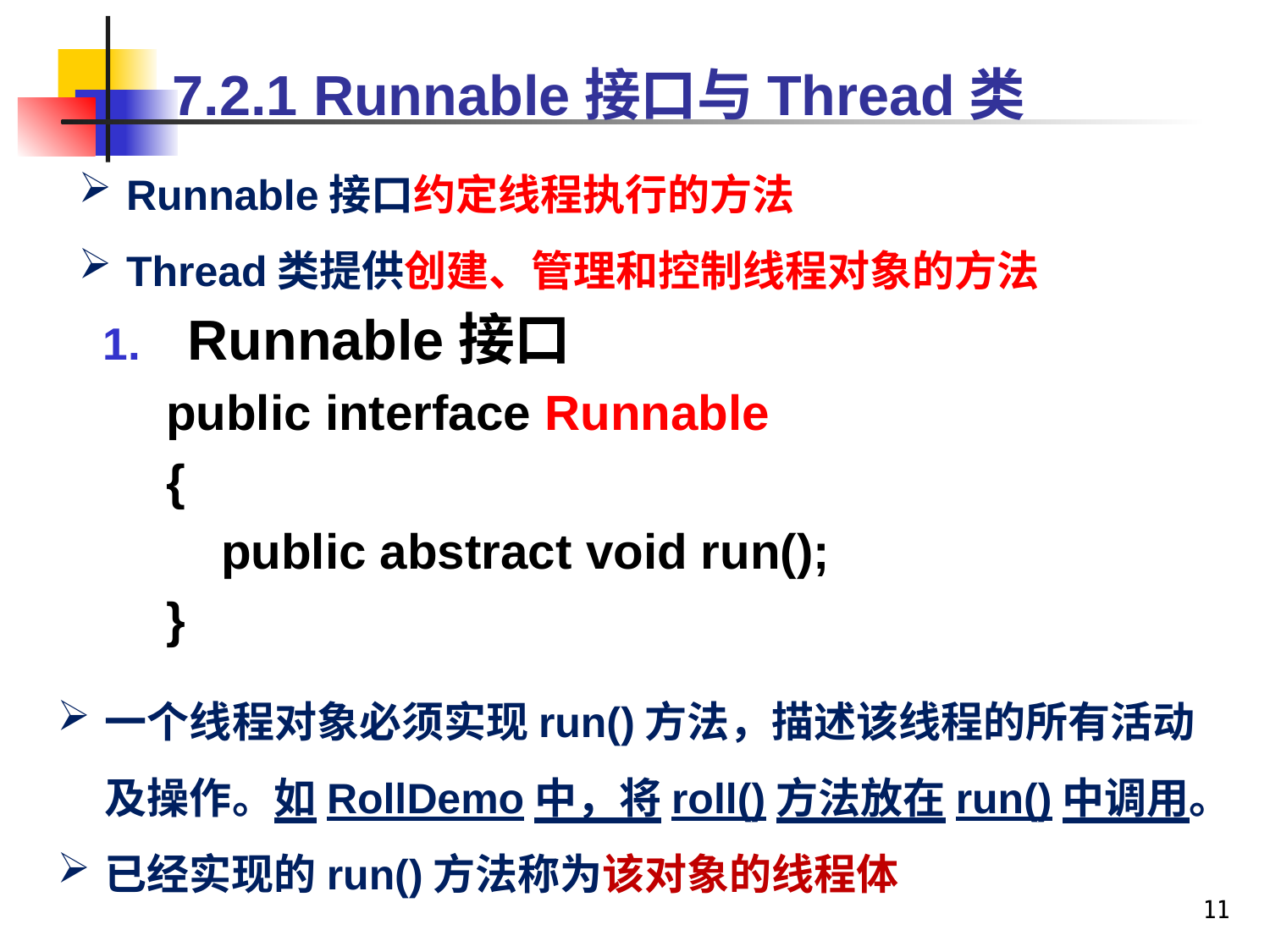

# 7.2.1 Runnable接口与Thread类
Runnable接口约定线程执行的方法
Thread类提供创建、管理和控制线程对象的方法
Runnable接口
public interface Runnable
{
    public abstract void run();
}
一个线程对象必须实现run()方法，描述该线程的所有活动及操作。如RollDemo中，将roll()方法放在run()中调用。
已经实现的run()方法称为该对象的线程体
11